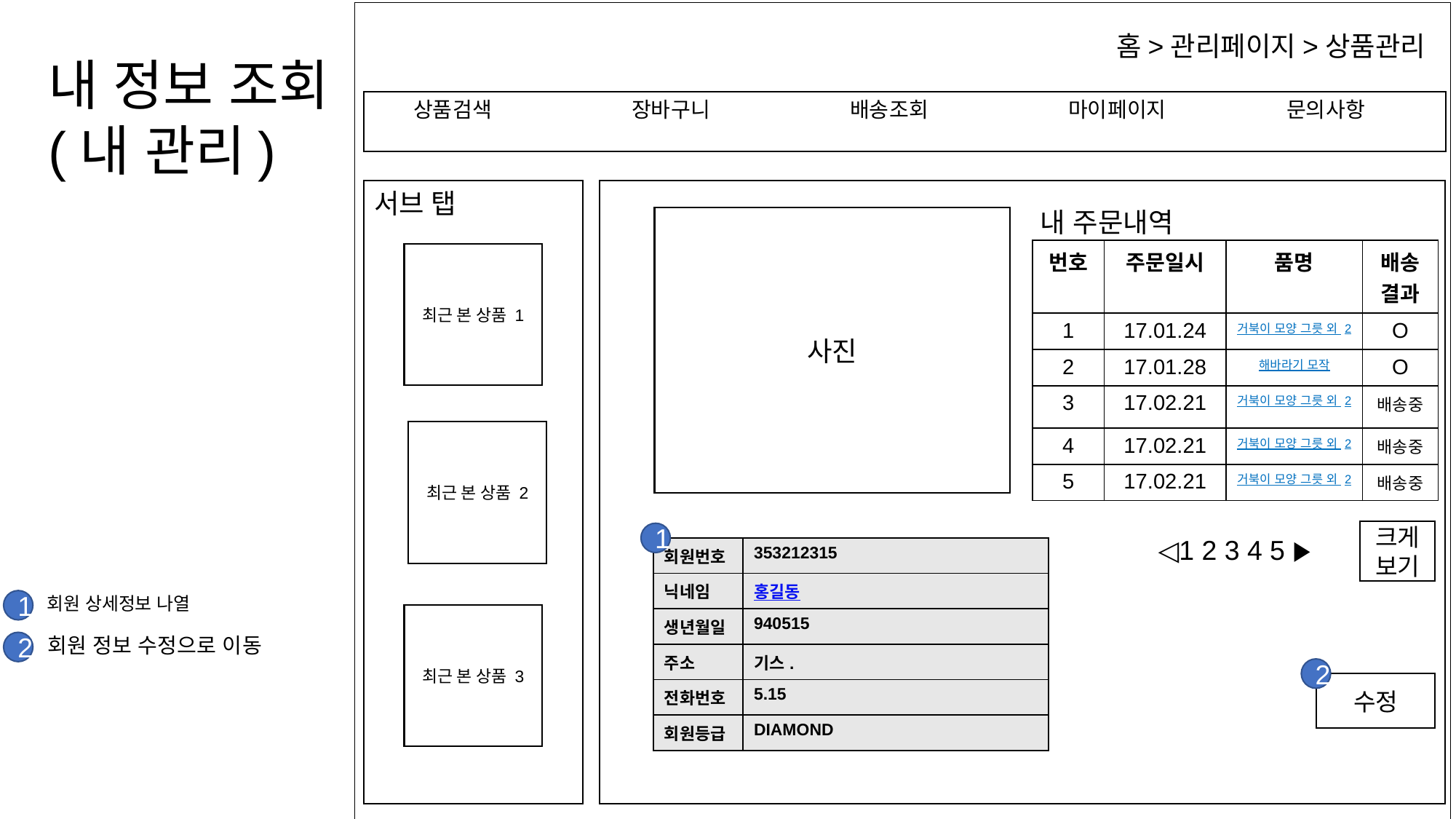

홈>관리페이지>상품관리
내 정보 조회
(내 관리)
상품검색		장바구니		배송조회		마이페이지		문의사항

서브 탭
내 주문내역
사진
| 번호 | 주문일시 | 품명 | 배송 결과 |
| --- | --- | --- | --- |
| 1 | 17.01.24 | 거북이 모양 그릇 외 2 | O |
| 2 | 17.01.28 | 해바라기 모작 | O |
| 3 | 17.02.21 | 거북이 모양 그릇 외 2 | 배송중 |
| 4 | 17.02.21 | 거북이 모양 그릇 외 2 | 배송중 |
| 5 | 17.02.21 | 거북이 모양 그릇 외 2 | 배송중 |
최근 본 상품 1
최근 본 상품 2
크게보기
1
◁1 2 3 4 5 ▶
| 회원번호 | 353212315 |
| --- | --- |
| 닉네임 | 홍길동 |
| 생년월일 | 940515 |
| 주소 | 기스. |
| 전화번호 | 5.15 |
| 회원등급 | DIAMOND |
회원 상세정보 나열
1
최근 본 상품 3
회원 정보 수정으로 이동
2
2
수정